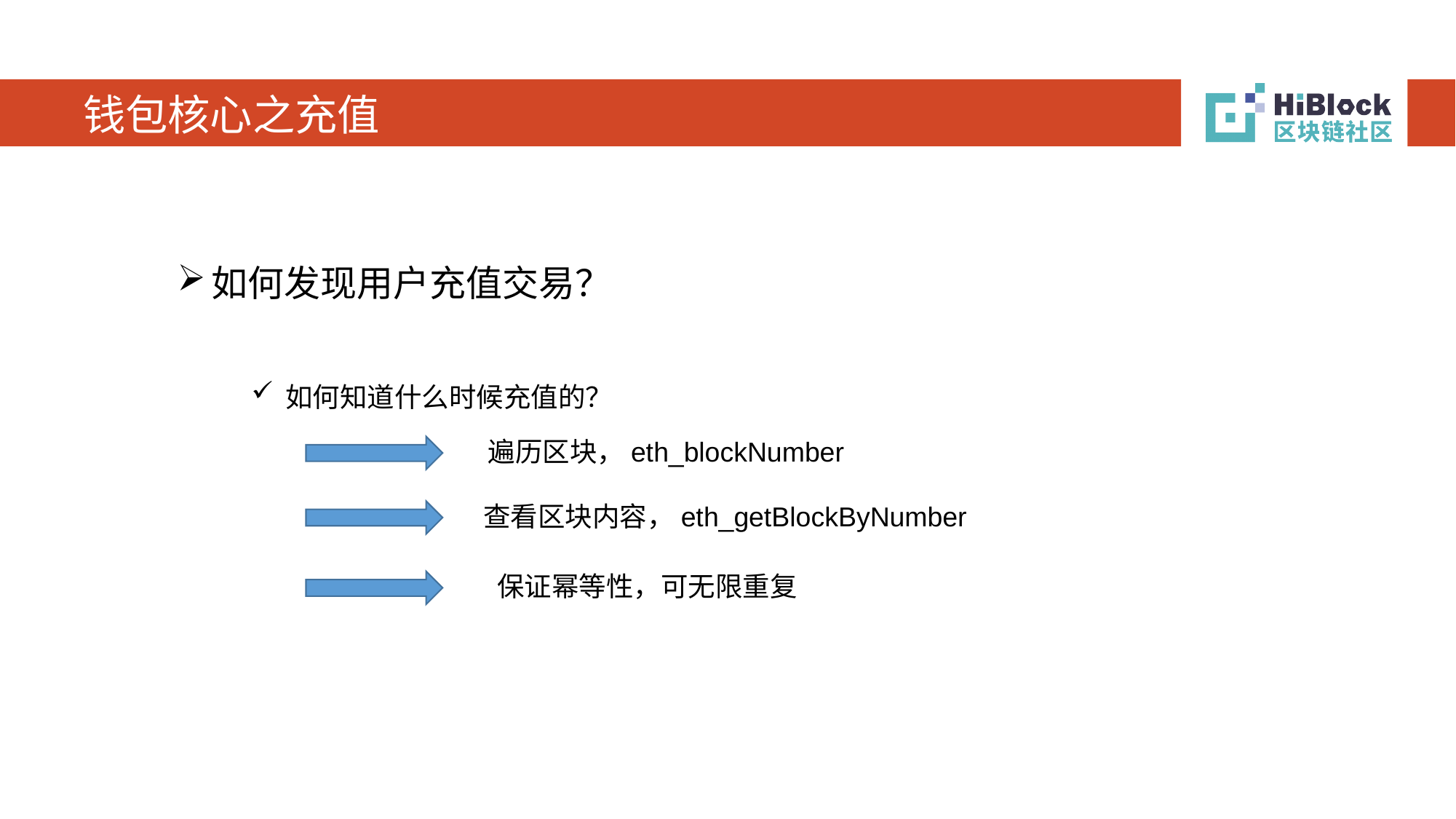

# 钱包核心之充值
如何发现用户充值交易？

如何知道什么时候充值的？
遍历区块，eth_blockNumber

查看区块内容，eth_getBlockByNumber

保证幂等性，可无限重复